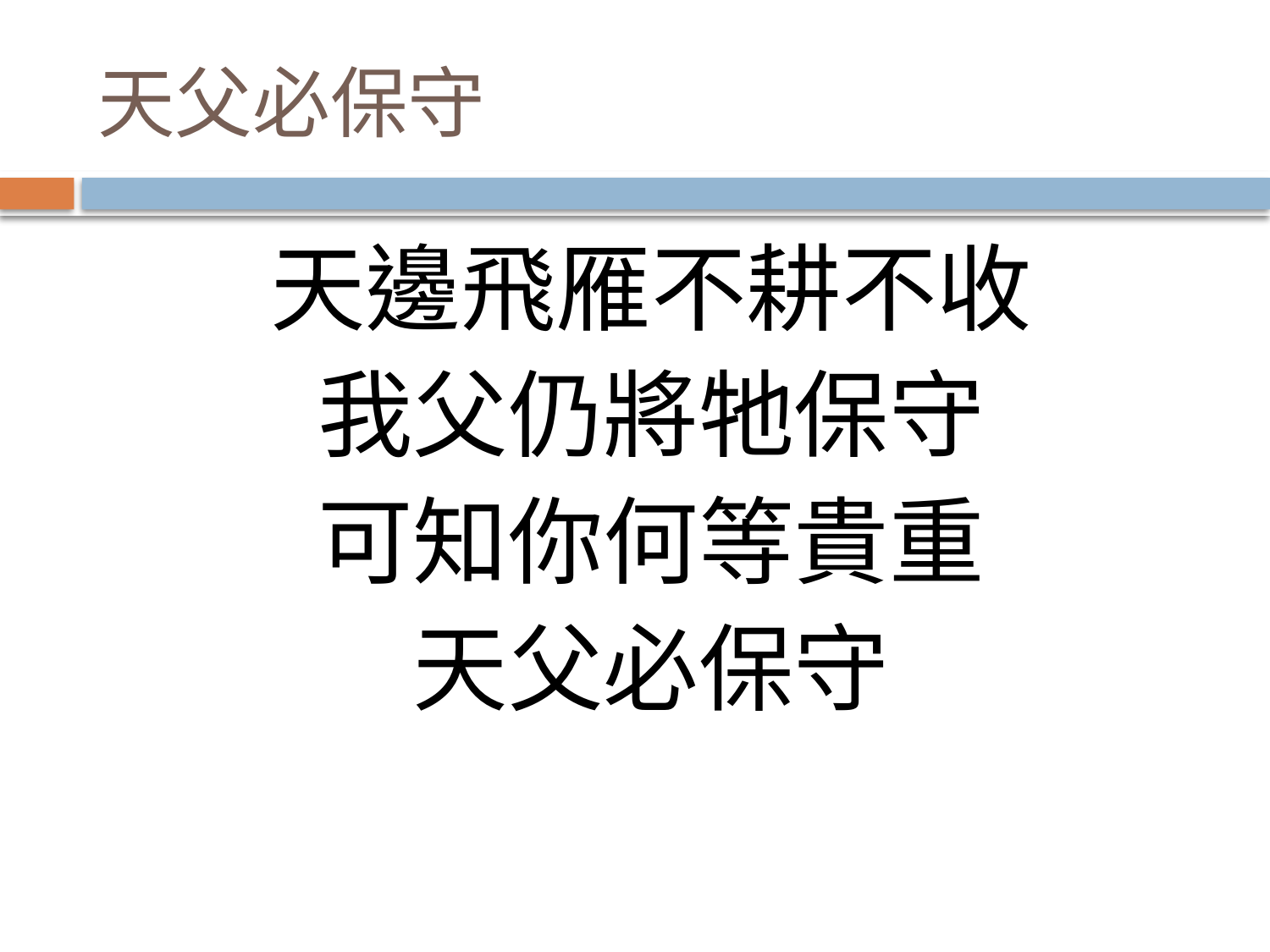

# 天父必保守
天邊飛雁不耕不收
我父仍將牠保守
可知你何等貴重
天父必保守